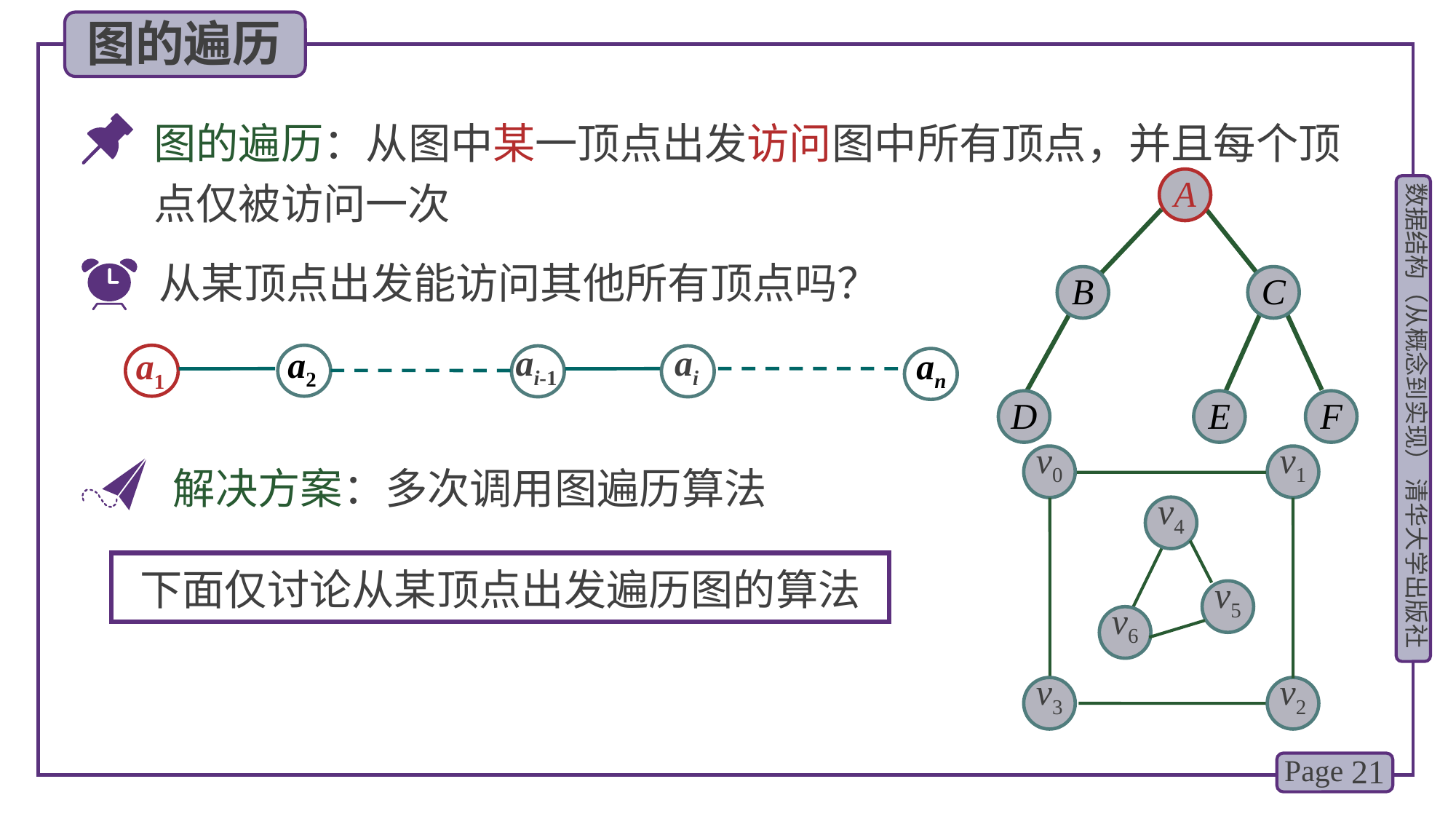

图的遍历

图的遍历：从图中某一顶点出发访问图中所有顶点，并且每个顶点仅被访问一次

A

B
C

D
E
F
从某顶点出发能访问其他所有顶点吗？

ai-1
ai
a2
an
a1

v0
v1

v4

v5
v6

v3
v2

解决方案：多次调用图遍历算法

下面仅讨论从某顶点出发遍历图的算法